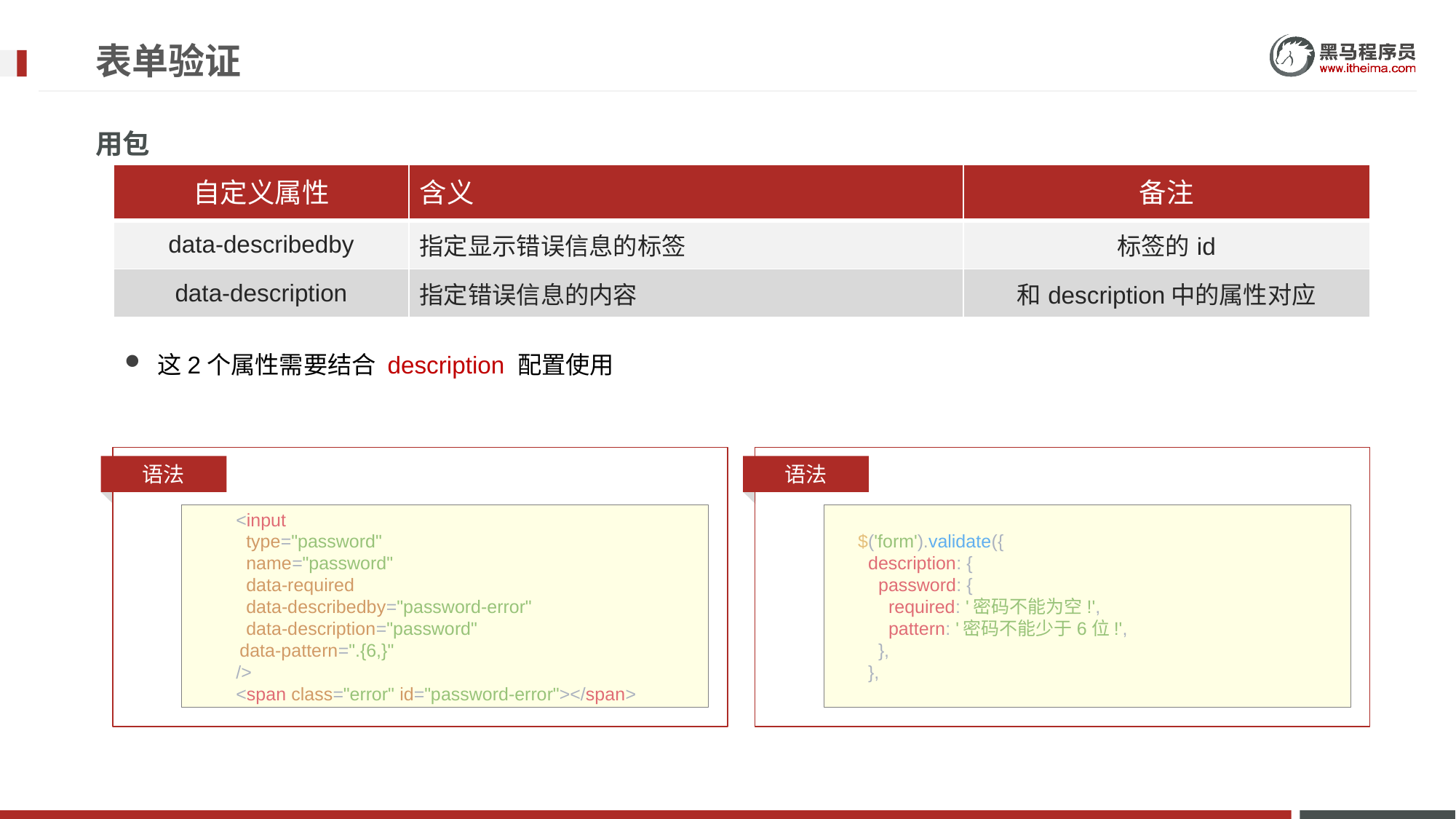

# 表单验证
用包
| 自定义属性 | 含义 | 备注 |
| --- | --- | --- |
| data-describedby | 指定显示错误信息的标签 | 标签的id |
| data-description | 指定错误信息的内容 | 和description中的属性对应 |
这2个属性需要结合 description 配置使用

语法
语法

          <input
            type="password"
            name="password"
            data-required
            data-describedby="password-error"
            data-description="password"
 	data-pattern=".{6,}"
          />
          <span class="error" id="password-error"></span>

      $('form').validate({
        description: {
          password: {
            required: '密码不能为空!',
            pattern: '密码不能少于6位!',
          },
        },